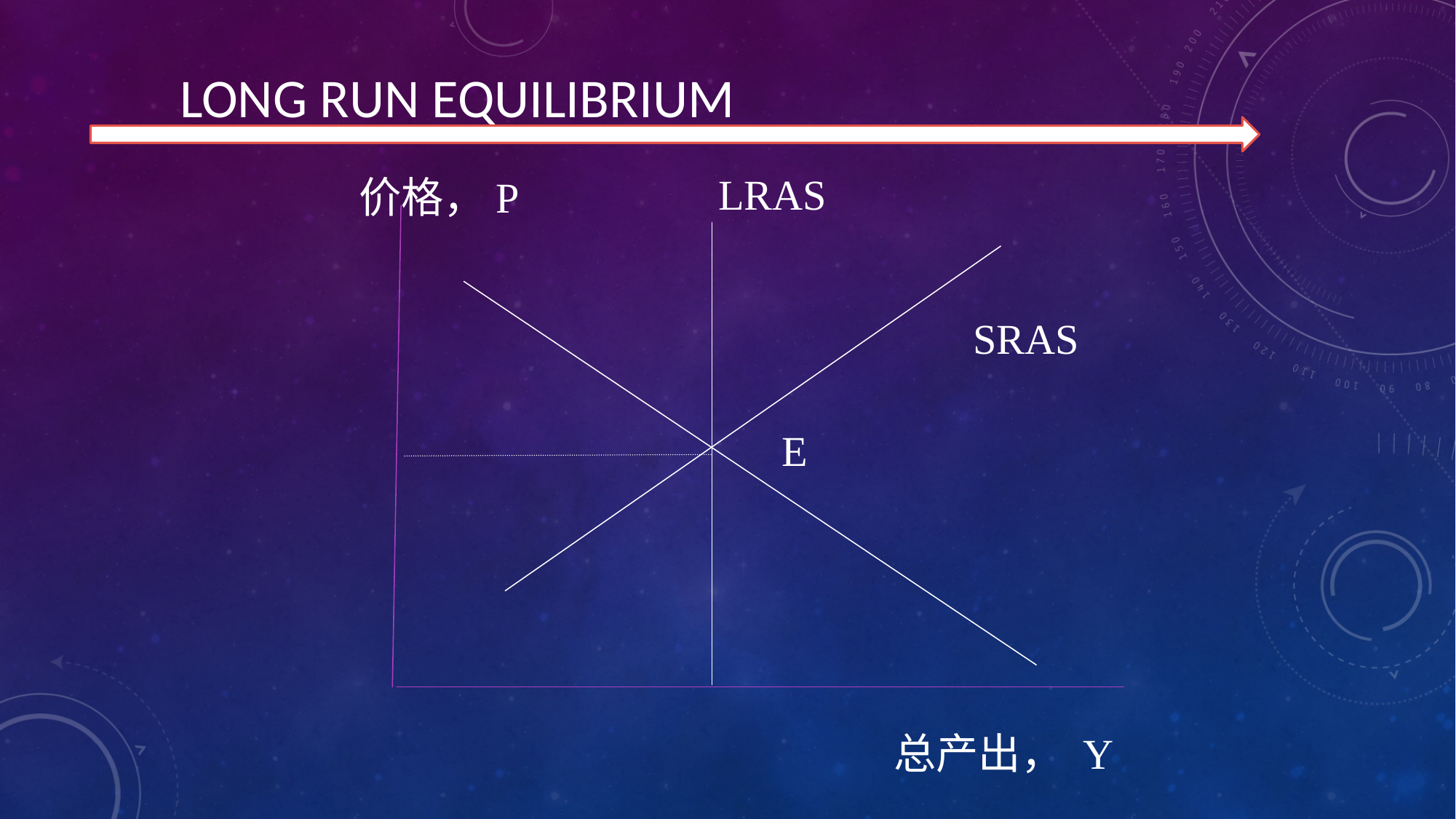

# Long run equilibrium

LRAS
价格，P
SRAS
E
总产出， Y